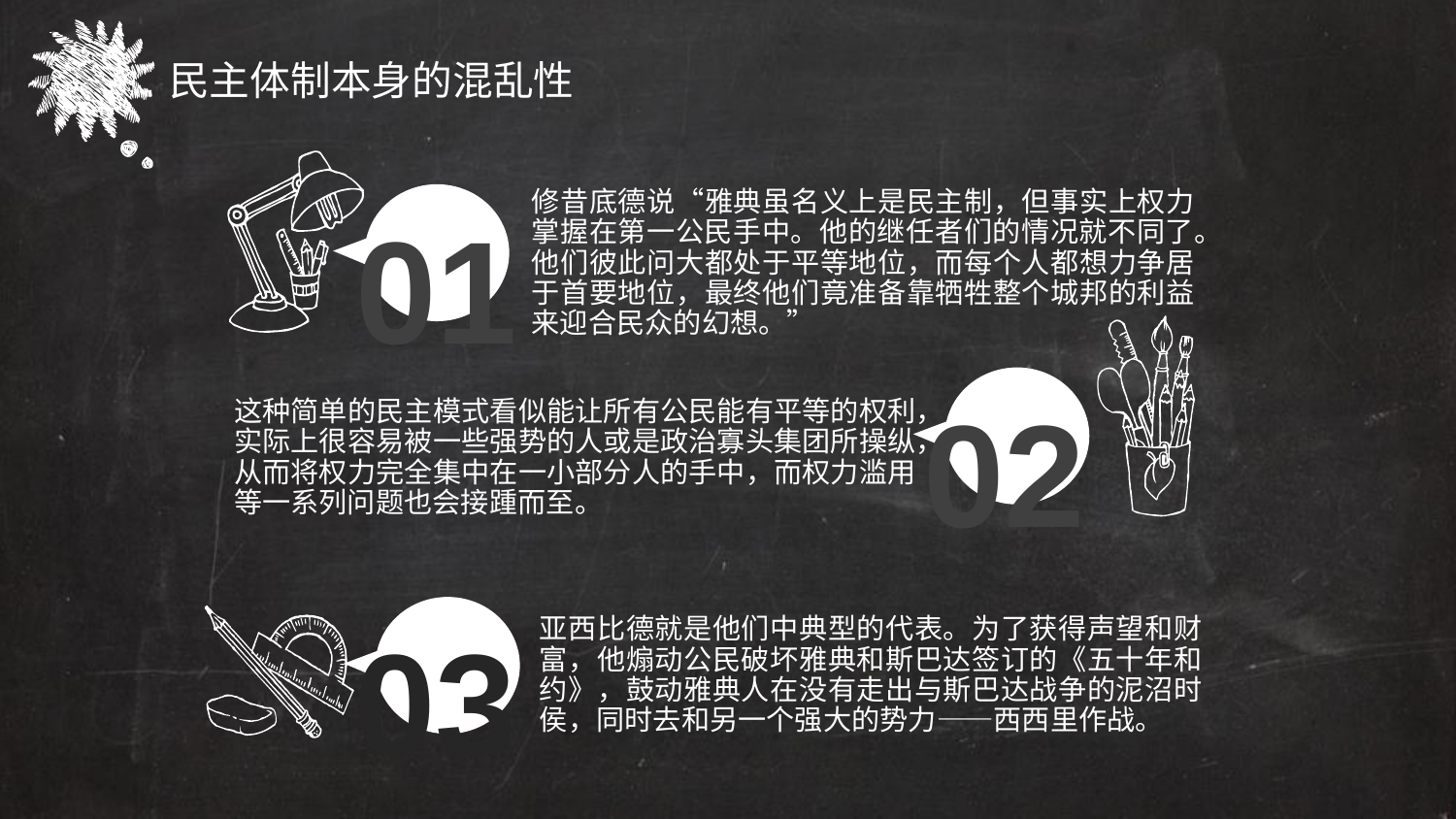

民主体制本身的混乱性
01

修昔底德说“雅典虽名义上是民主制，但事实上权力掌握在第一公民手中。他的继任者们的情况就不同了。他们彼此问大都处于平等地位，而每个人都想力争居于首要地位，最终他们竟准备靠牺牲整个城邦的利益来迎合民众的幻想。”
02

这种简单的民主模式看似能让所有公民能有平等的权利，实际上很容易被一些强势的人或是政治寡头集团所操纵，从而将权力完全集中在一小部分人的手中，而权力滥用等一系列问题也会接踵而至。
03

亚西比德就是他们中典型的代表。为了获得声望和财富，他煽动公民破坏雅典和斯巴达签订的《五十年和约》，鼓动雅典人在没有走出与斯巴达战争的泥沼时侯，同时去和另一个强大的势力——西西里作战。